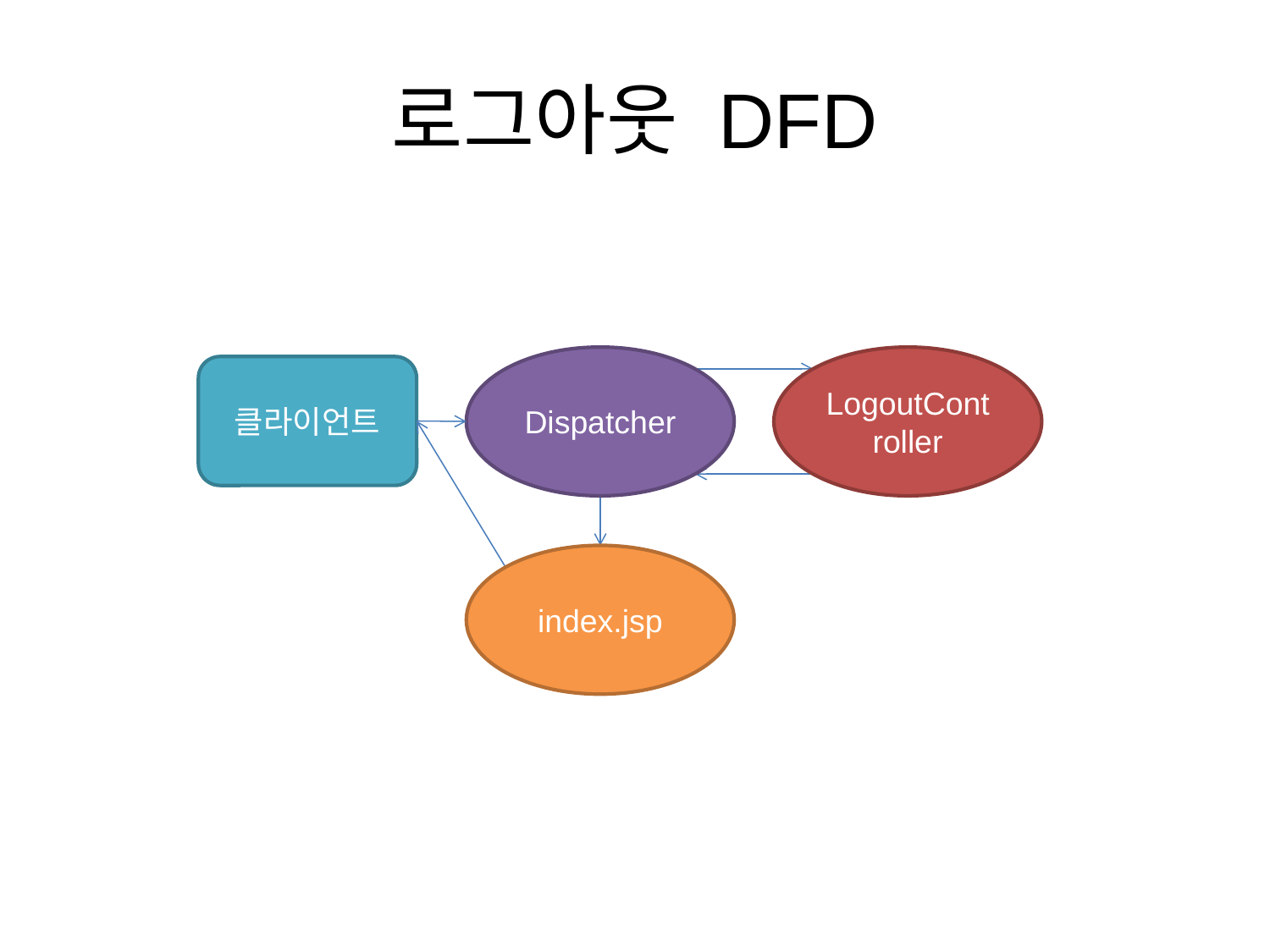

# 로그아웃 DFD
Dispatcher
LogoutController
클라이언트
index.jsp